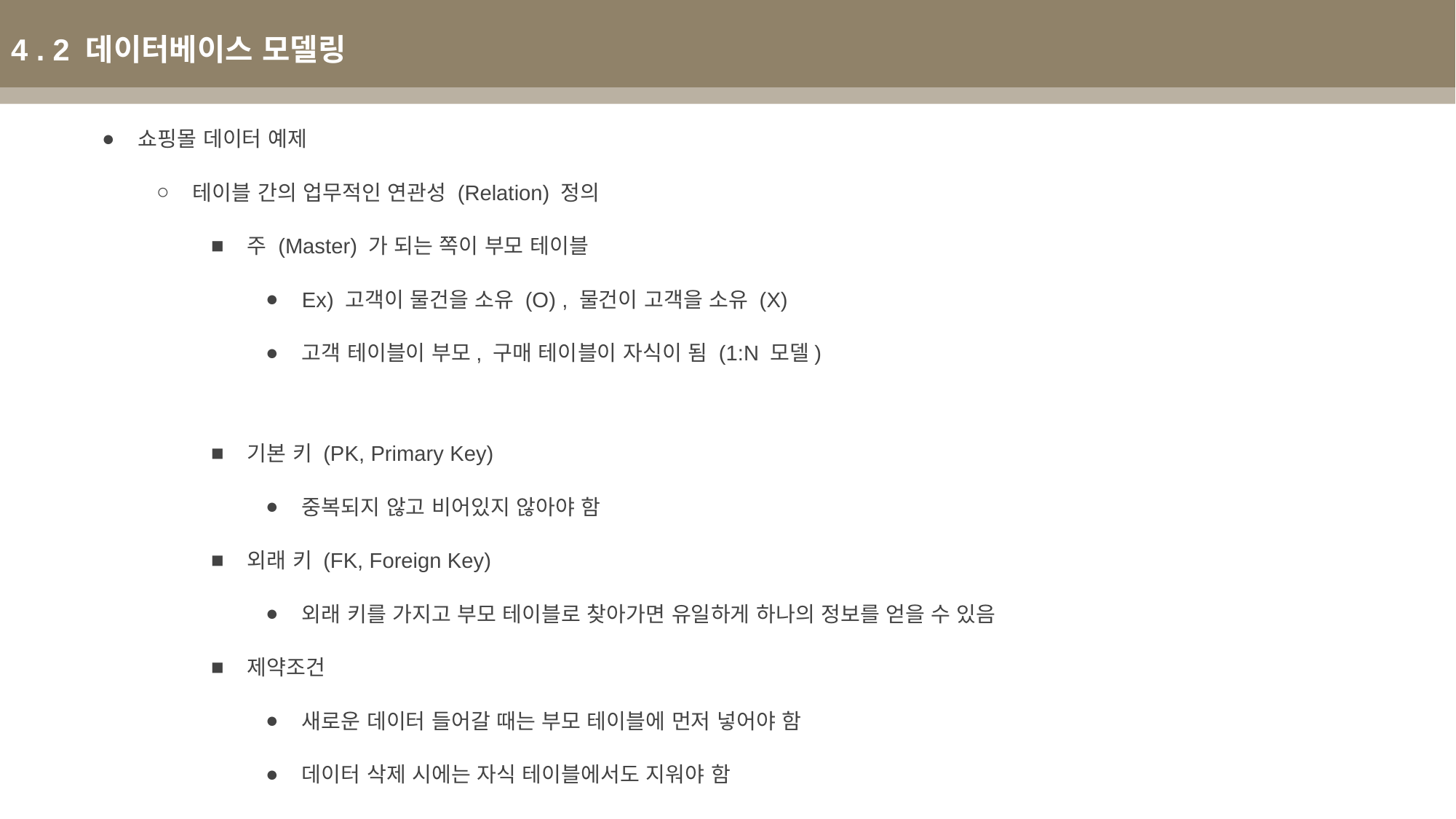

4 . 2 데이터베이스 모델링
쇼핑몰 데이터 예제
테이블 간의 업무적인 연관성 (Relation) 정의
주 (Master) 가 되는 쪽이 부모 테이블
Ex) 고객이 물건을 소유 (O) , 물건이 고객을 소유 (X)
고객 테이블이 부모, 구매 테이블이 자식이 됨 (1:N 모델)

기본 키 (PK, Primary Key)
중복되지 않고 비어있지 않아야 함
외래 키 (FK, Foreign Key)
외래 키를 가지고 부모 테이블로 찾아가면 유일하게 하나의 정보를 얻을 수 있음
제약조건
새로운 데이터 들어갈 때는 부모 테이블에 먼저 넣어야 함
데이터 삭제 시에는 자식 테이블에서도 지워야 함